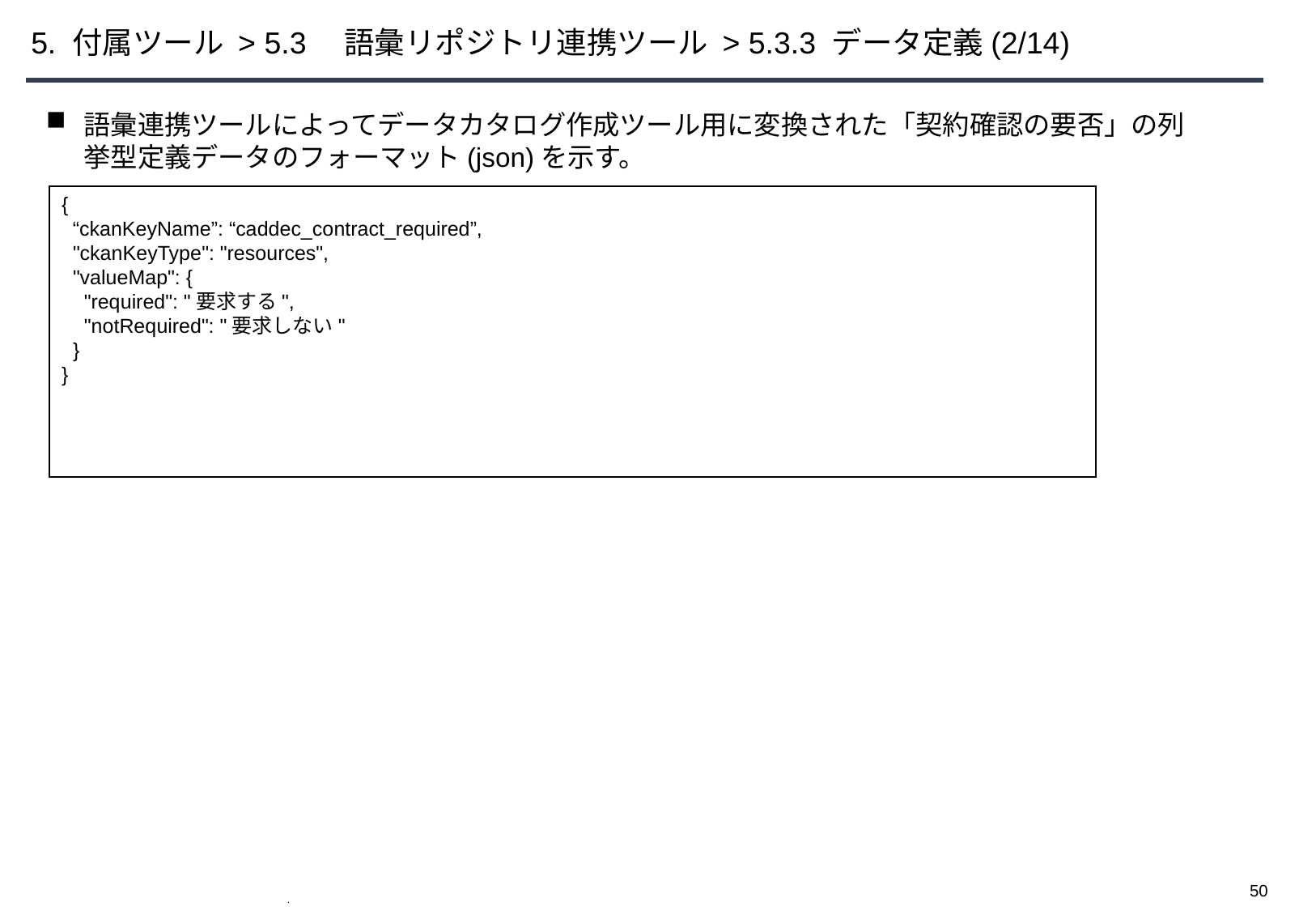

# 5. 付属ツール > 5.3　語彙リポジトリ連携ツール > 5.3.3 データ定義(2/14)
語彙連携ツールによってデータカタログ作成ツール用に変換された「契約確認の要否」の列挙型定義データのフォーマット(json)を示す。

{
  “ckanKeyName”: “caddec_contract_required”,
  "ckanKeyType": "resources",
  "valueMap": {
    "required": "要求する",
    "notRequired": "要求しない"
  }
}